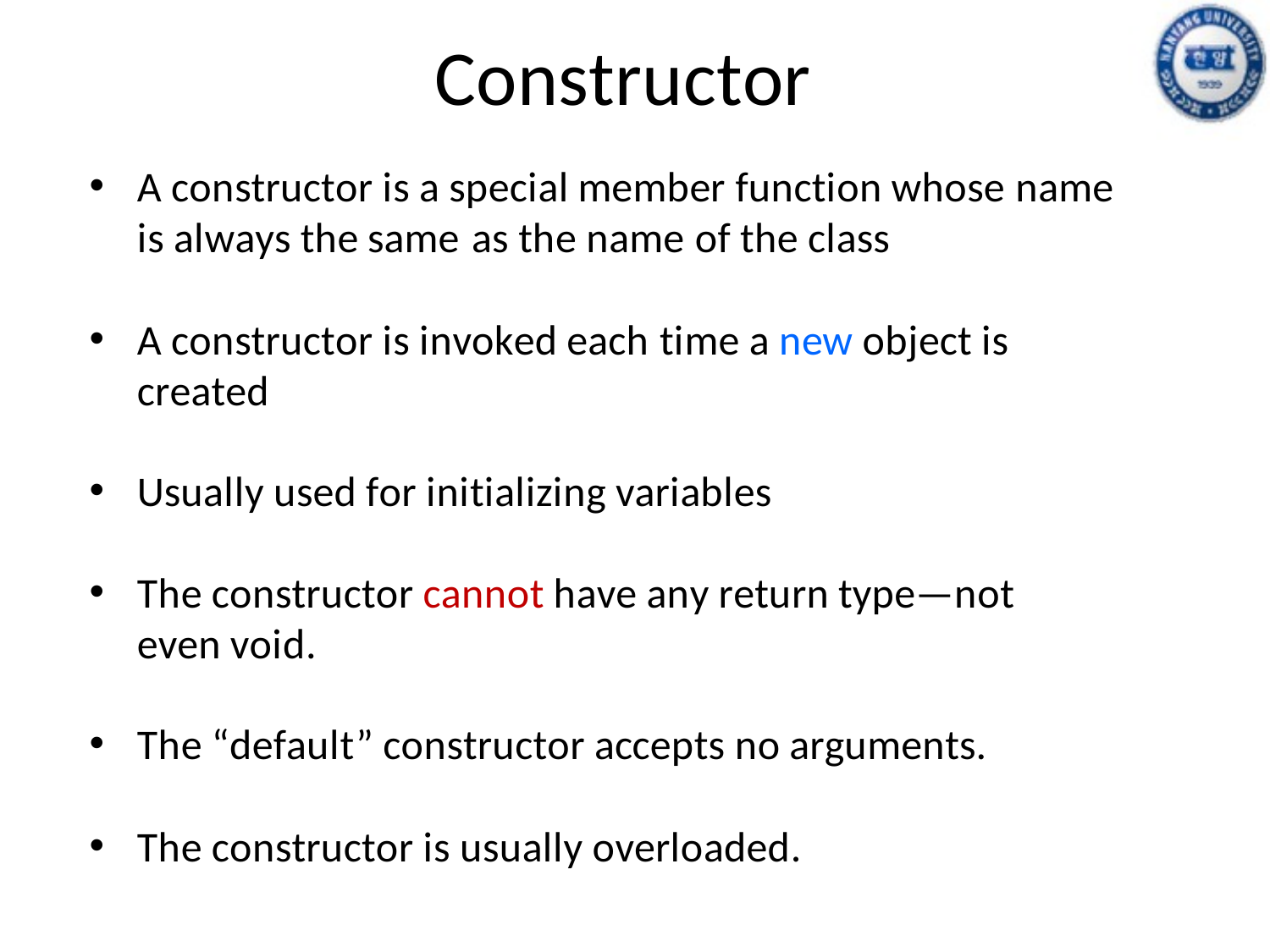

# Constructor
A constructor is a special member function whose name is always the same as the name of the class

A constructor is invoked each time a new object is created

Usually used for initializing variables

The constructor cannot have any return type—not even void.

The “default” constructor accepts no arguments.

The constructor is usually overloaded.
특징
한번 씩 읽어보기